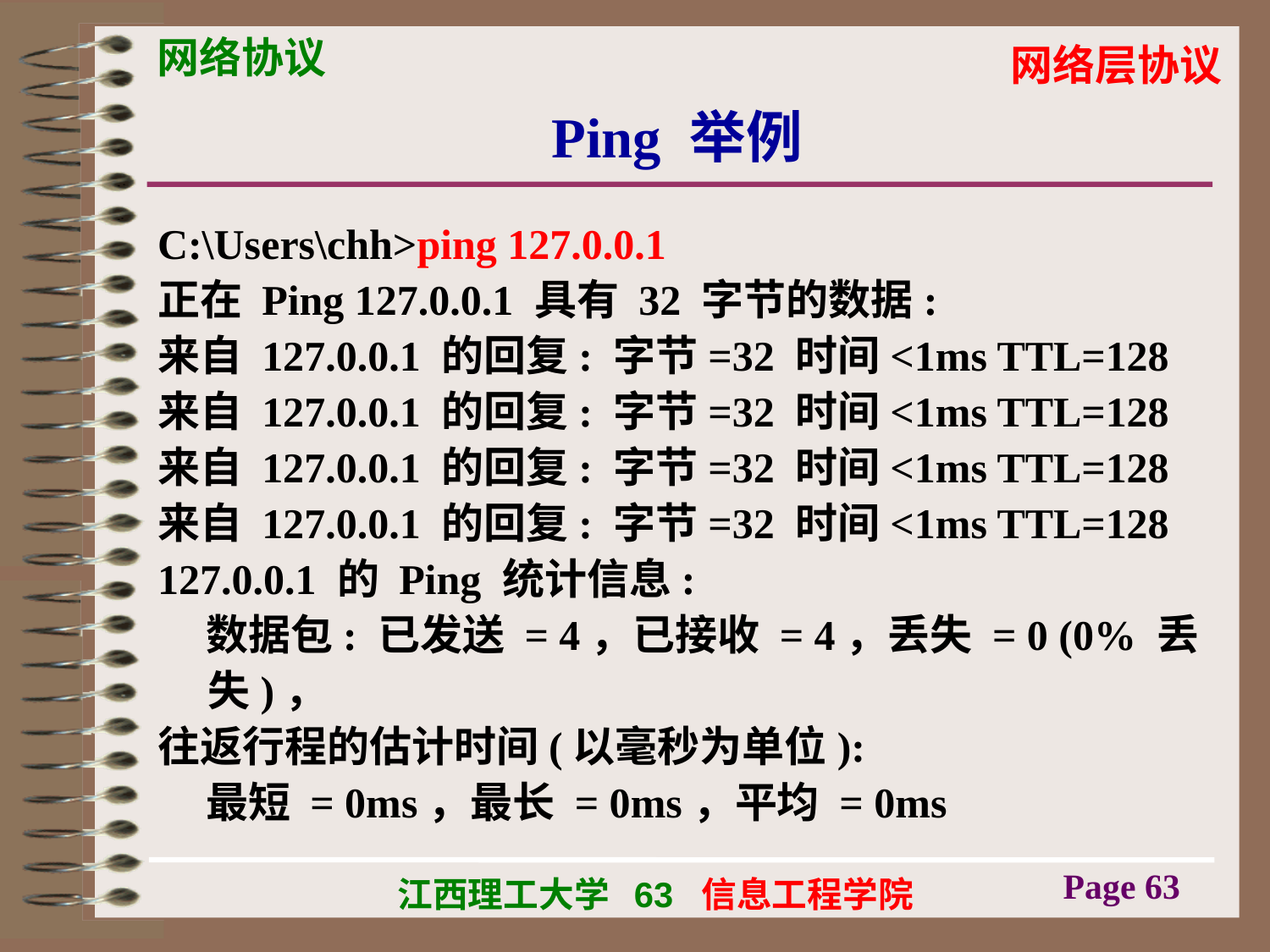

# Ping 举例
C:\Users\chh>ping 127.0.0.1
正在 Ping 127.0.0.1 具有 32 字节的数据:
来自 127.0.0.1 的回复: 字节=32 时间<1ms TTL=128
来自 127.0.0.1 的回复: 字节=32 时间<1ms TTL=128
来自 127.0.0.1 的回复: 字节=32 时间<1ms TTL=128
来自 127.0.0.1 的回复: 字节=32 时间<1ms TTL=128
127.0.0.1 的 Ping 统计信息:
    数据包: 已发送 = 4，已接收 = 4，丢失 = 0 (0% 丢失)，
往返行程的估计时间(以毫秒为单位):
    最短 = 0ms，最长 = 0ms，平均 = 0ms
Page 63